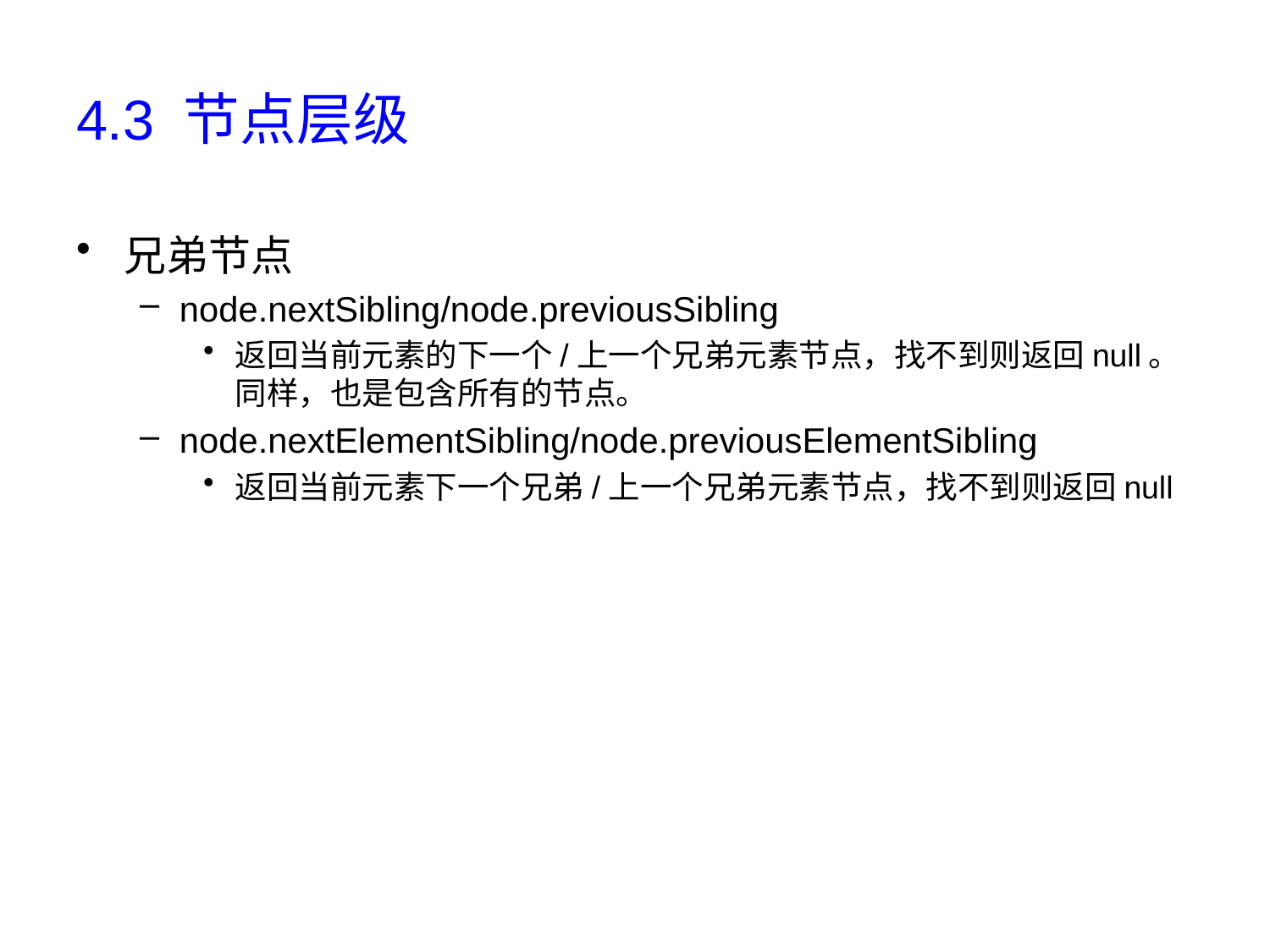

# 4.3 节点层级
兄弟节点
node.nextSibling/node.previousSibling
返回当前元素的下一个/上一个兄弟元素节点，找不到则返回null。同样，也是包含所有的节点。
node.nextElementSibling/node.previousElementSibling
返回当前元素下一个兄弟/上一个兄弟元素节点，找不到则返回null